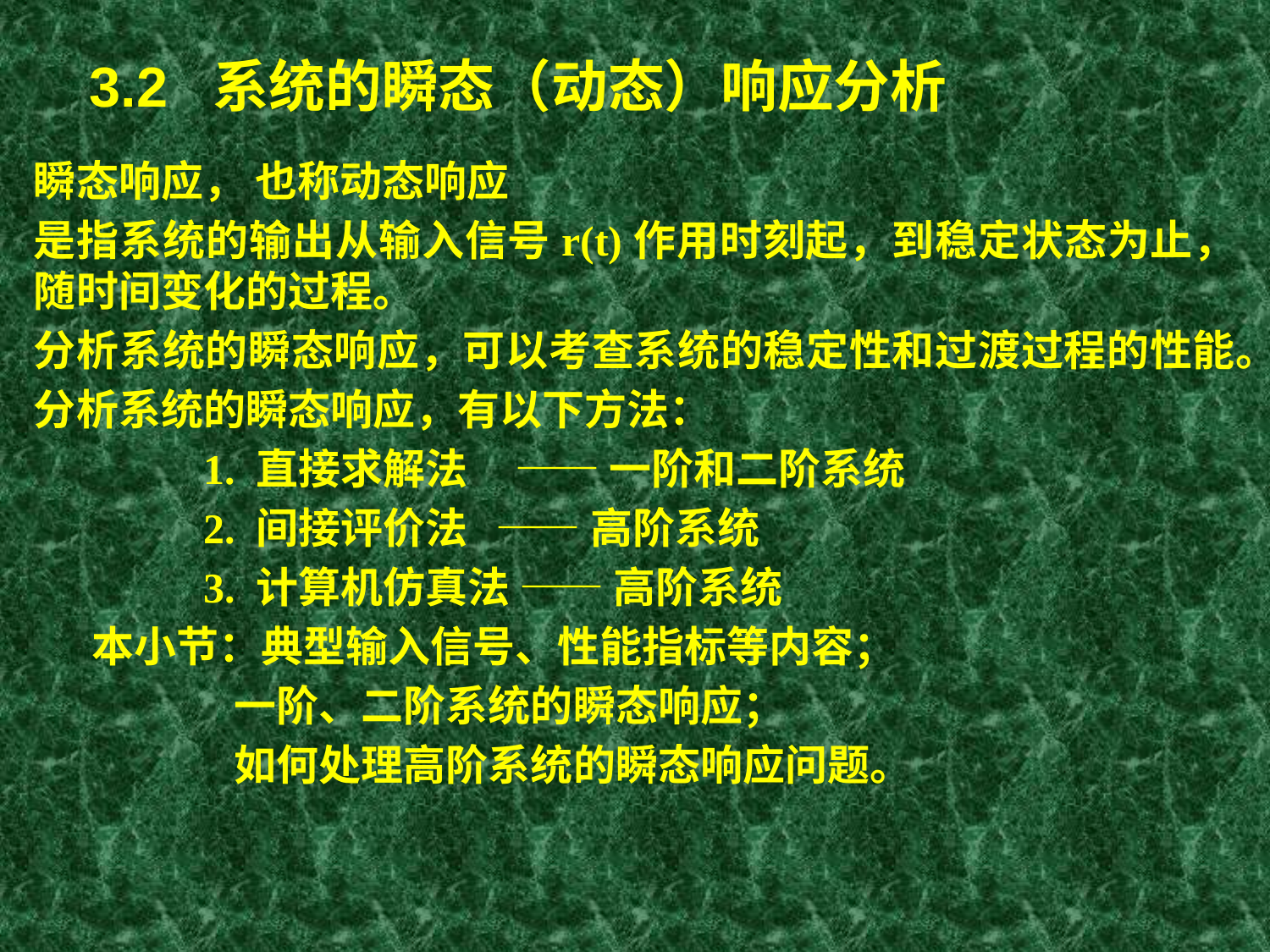

3.2  系统的瞬态（动态）响应分析
# 瞬态响应， 也称动态响应
是指系统的输出从输入信号r(t)作用时刻起，到稳定状态为止，随时间变化的过程。
分析系统的瞬态响应，可以考查系统的稳定性和过渡过程的性能。
分析系统的瞬态响应，有以下方法：
                1. 直接求解法     —— 一阶和二阶系统
                2. 间接评价法   —— 高阶系统
                3. 计算机仿真法 —— 高阶系统
     本小节：典型输入信号、性能指标等内容；
                    一阶、二阶系统的瞬态响应；
                    如何处理高阶系统的瞬态响应问题。